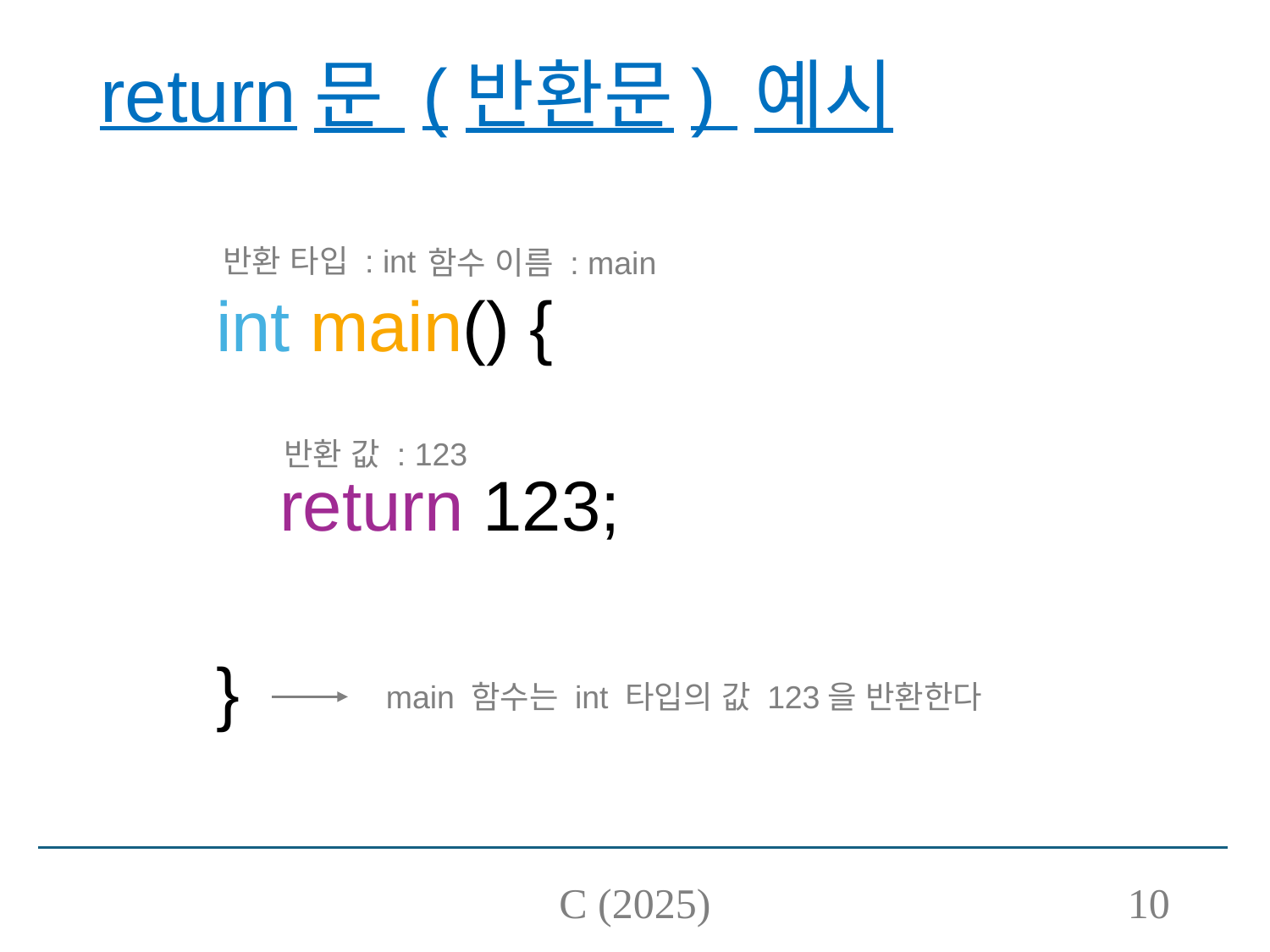

# return문 (반환문) 예시
반환 타입 : int
함수 이름 : main
int main() {

return 123;

}
반환 값 : 123
main 함수는 int 타입의 값 123을 반환한다
C (2025)
10